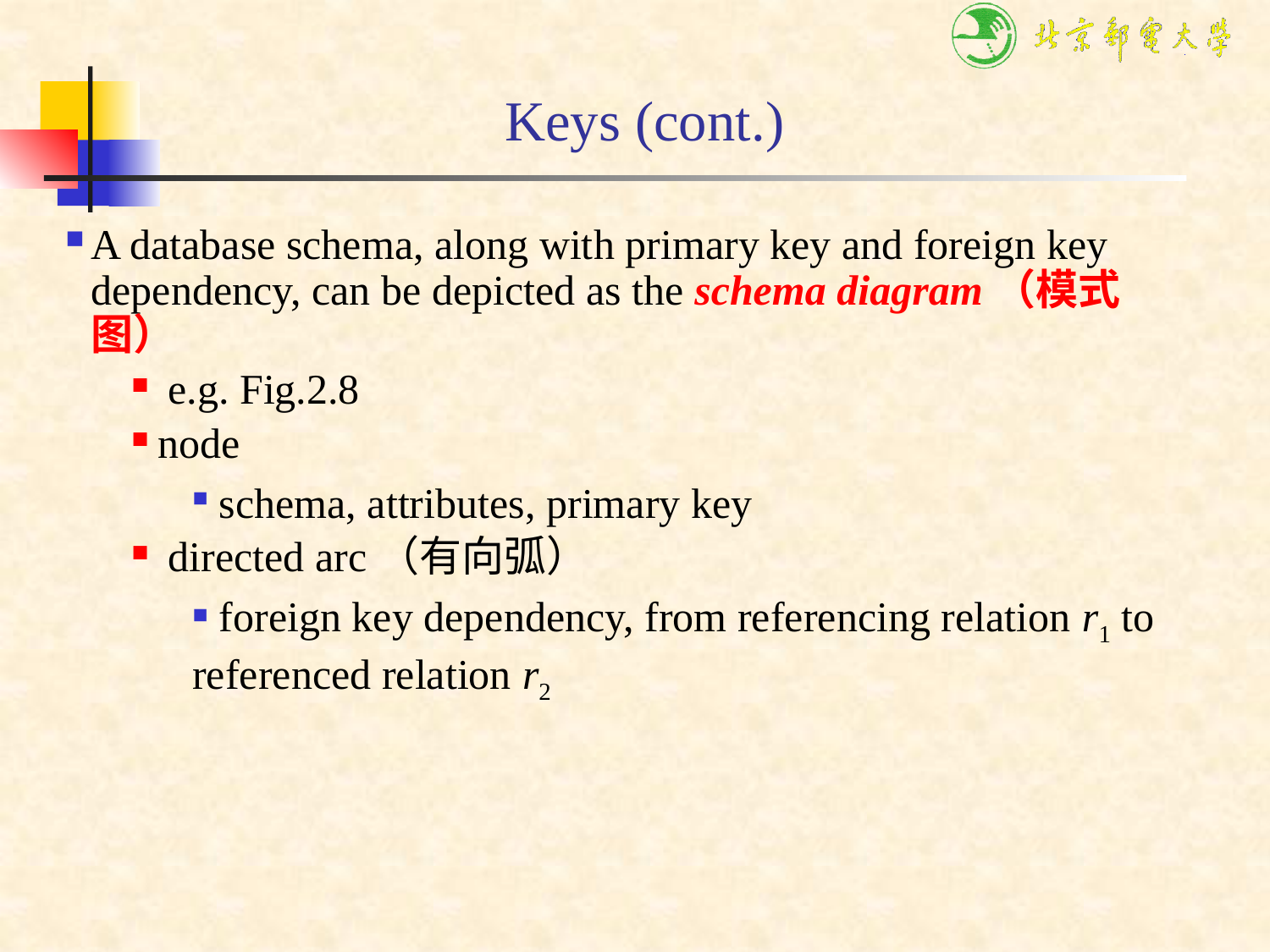

Keys (cont.)
A database schema, along with primary key and foreign key dependency, can be depicted as the schema diagram（模式图）
 e.g. Fig.2.8
node
 schema, attributes, primary key
 directed arc（有向弧）
 foreign key dependency, from referencing relation r1 to  referenced relation r2

23